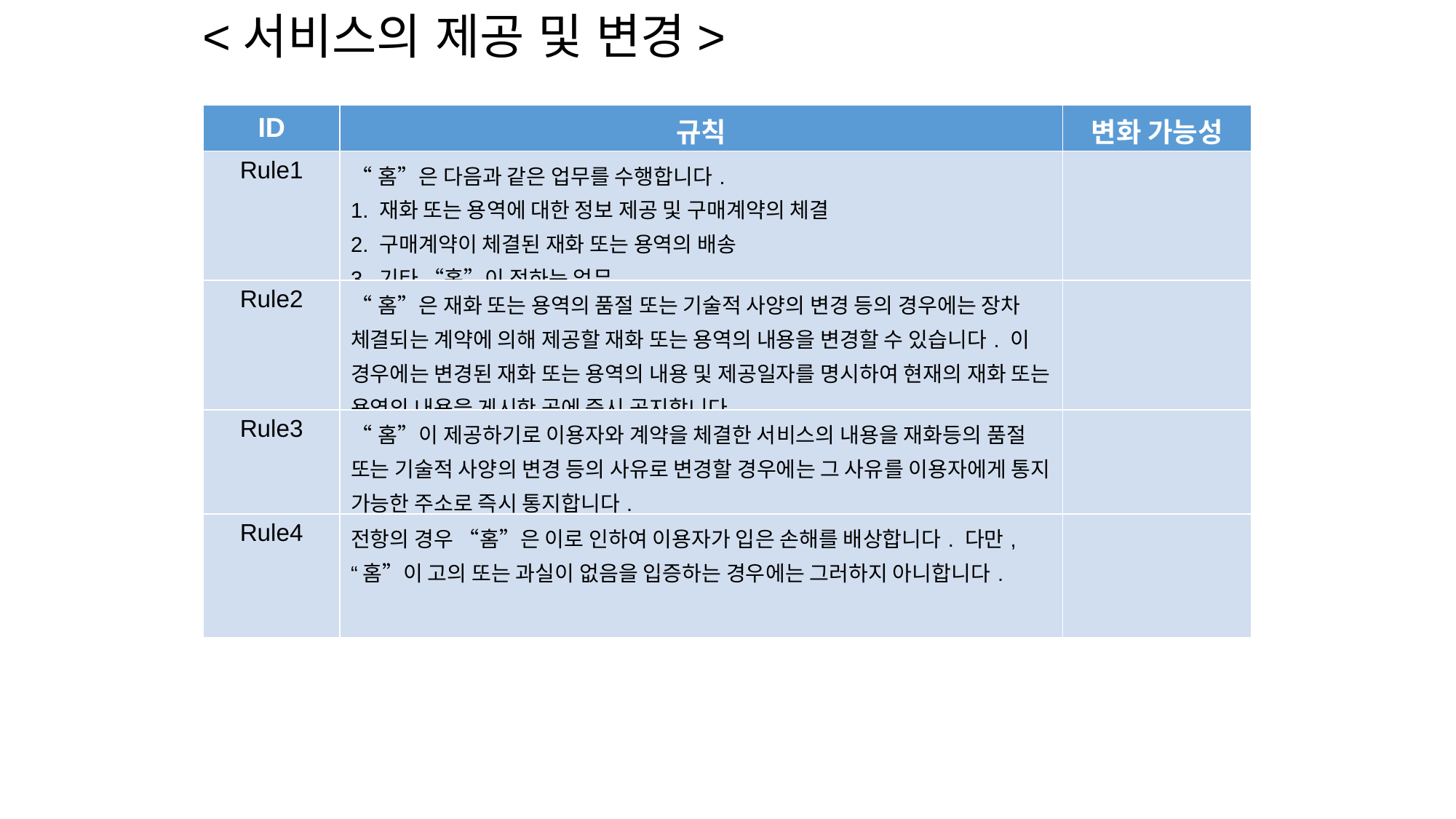

<서비스의 제공 및 변경>
| ID | 규칙 | 변화 가능성 |
| --- | --- | --- |
| Rule1 | “홈”은 다음과 같은 업무를 수행합니다. 1. 재화 또는 용역에 대한 정보 제공 및 구매계약의 체결 2. 구매계약이 체결된 재화 또는 용역의 배송 3. 기타 “홈”이 정하는 업무 |  |
| Rule2 | “홈”은 재화 또는 용역의 품절 또는 기술적 사양의 변경 등의 경우에는 장차 체결되는 계약에 의해 제공할 재화 또는 용역의 내용을 변경할 수 있습니다. 이 경우에는 변경된 재화 또는 용역의 내용 및 제공일자를 명시하여 현재의 재화 또는 용역의 내용을 게시한 곳에 즉시 공지합니다. |  |
| Rule3 | “홈”이 제공하기로 이용자와 계약을 체결한 서비스의 내용을 재화등의 품절 또는 기술적 사양의 변경 등의 사유로 변경할 경우에는 그 사유를 이용자에게 통지 가능한 주소로 즉시 통지합니다. |  |
| Rule4 | 전항의 경우 “홈”은 이로 인하여 이용자가 입은 손해를 배상합니다. 다만, “홈”이 고의 또는 과실이 없음을 입증하는 경우에는 그러하지 아니합니다. |  |